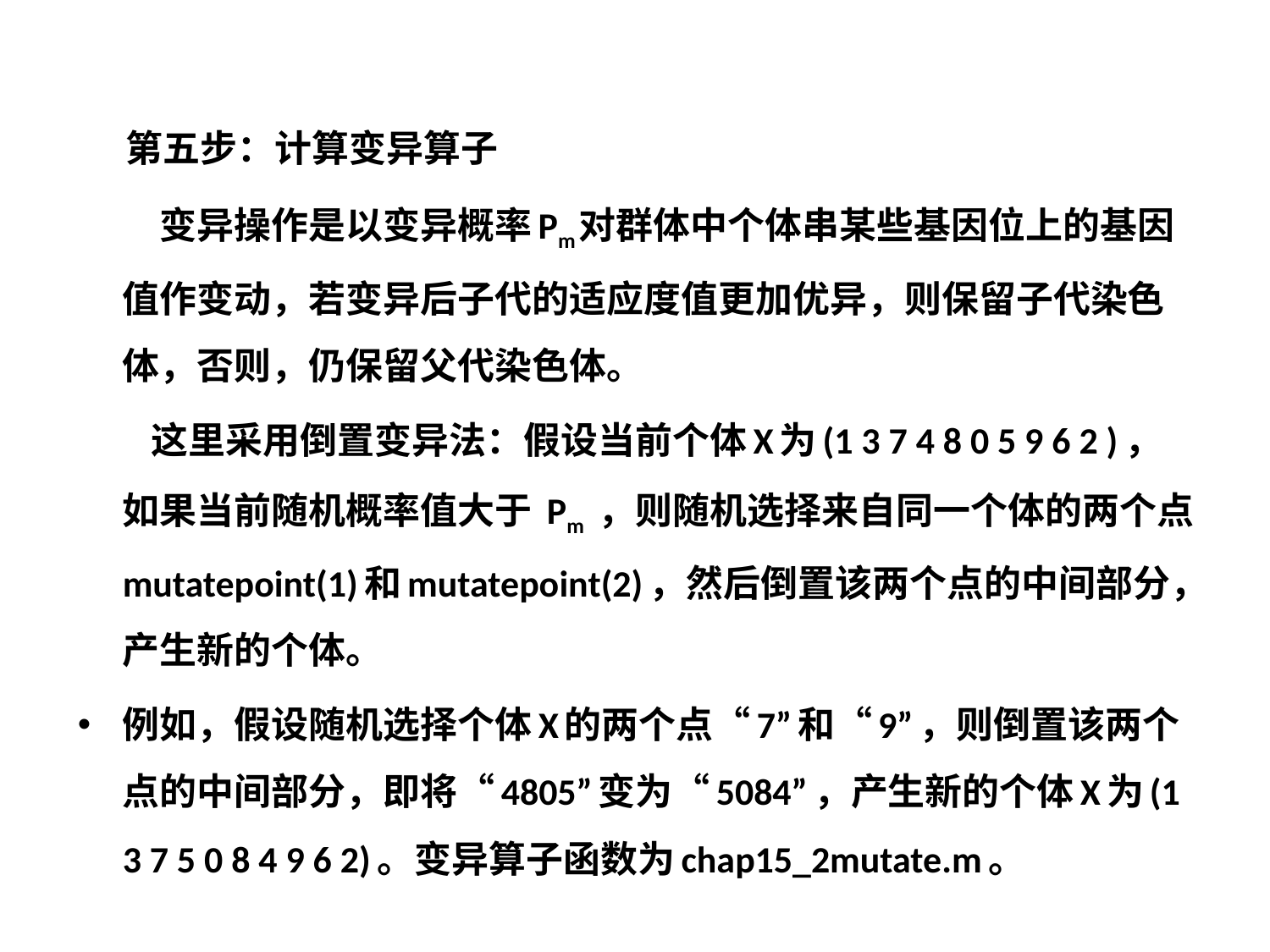

第五步：计算变异算子
         变异操作是以变异概率Pm对群体中个体串某些基因位上的基因值作变动，若变异后子代的适应度值更加优异，则保留子代染色体，否则，仍保留父代染色体。
        这里采用倒置变异法：假设当前个体X为(1 3 7 4 8 0 5 9 6 2 )，如果当前随机概率值大于 Pm ，则随机选择来自同一个体的两个点mutatepoint(1)和mutatepoint(2)，然后倒置该两个点的中间部分，产生新的个体。
例如，假设随机选择个体X的两个点“7”和“9”，则倒置该两个点的中间部分，即将“4805”变为“5084”，产生新的个体X为(1 3 7 5 0 8 4 9 6 2)。变异算子函数为chap15_2mutate.m。